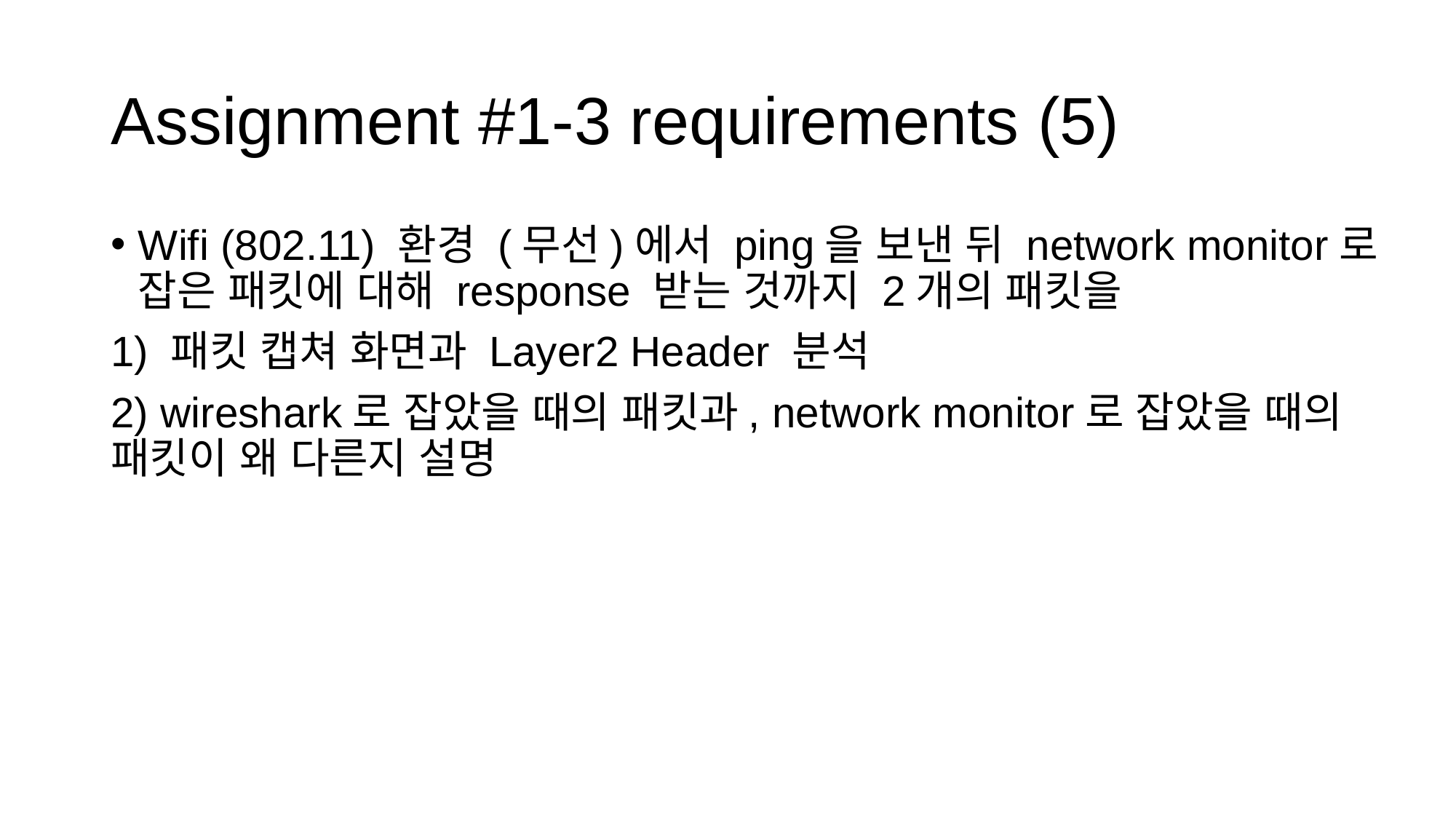

# Assignment #1-3 requirements (5)
Wifi (802.11) 환경 (무선)에서 ping을 보낸 뒤 network monitor로 잡은 패킷에 대해 response 받는 것까지 2개의 패킷을
1) 패킷 캡쳐 화면과 Layer2 Header 분석
2) wireshark로 잡았을 때의 패킷과, network monitor로 잡았을 때의 패킷이 왜 다른지 설명